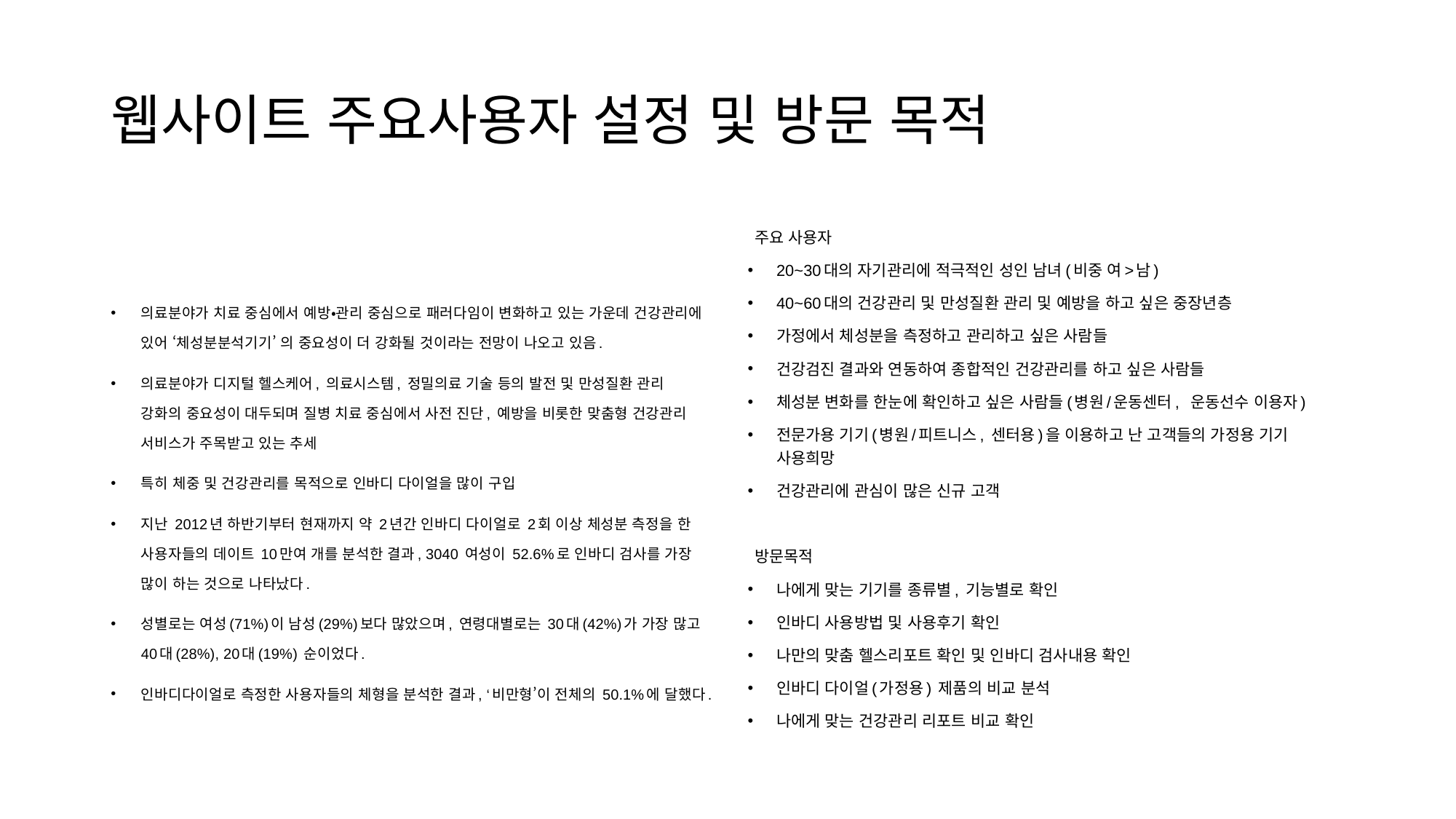

# 웹사이트 주요사용자 설정 및 방문 목적

의료분야가 치료 중심에서 예방‧관리 중심으로 패러다임이 변화하고 있는 가운데 건강관리에 있어 ‘체성분분석기기’ 의 중요성이 더 강화될 것이라는 전망이 나오고 있음.
의료분야가 디지털 헬스케어, 의료시스템, 정밀의료 기술 등의 발전 및 만성질환 관리 강화의 중요성이 대두되며 질병 치료 중심에서 사전 진단, 예방을 비롯한 맞춤형 건강관리 서비스가 주목받고 있는 추세
특히 체중 및 건강관리를 목적으로 인바디 다이얼을 많이 구입
지난 2012년 하반기부터 현재까지 약 2년간 인바디 다이얼로 2회 이상 체성분 측정을 한 사용자들의 데이트 10만여 개를 분석한 결과, 3040 여성이 52.6%로 인바디 검사를 가장 많이 하는 것으로 나타났다.
성별로는 여성(71%)이 남성(29%)보다 많았으며, 연령대별로는 30대(42%)가 가장 많고 40대(28%), 20대(19%) 순이었다.
인바디다이얼로 측정한 사용자들의 체형을 분석한 결과, ‘비만형’이 전체의 50.1%에 달했다.

 주요 사용자
20~30대의 자기관리에 적극적인 성인 남녀(비중 여>남)
40~60대의 건강관리 및 만성질환 관리 및 예방을 하고 싶은 중장년층
가정에서 체성분을 측정하고 관리하고 싶은 사람들
건강검진 결과와 연동하여 종합적인 건강관리를 하고 싶은 사람들
체성분 변화를 한눈에 확인하고 싶은 사람들(병원/운동센터,  운동선수 이용자)
전문가용 기기(병원/피트니스, 센터용)을 이용하고 난 고객들의 가정용 기기 사용희망
건강관리에 관심이 많은 신규 고객

 방문목적
나에게 맞는 기기를 종류별, 기능별로 확인
인바디 사용방법 및 사용후기 확인
나만의 맞춤 헬스리포트 확인 및 인바디 검사내용 확인
인바디 다이얼(가정용) 제품의 비교 분석
나에게 맞는 건강관리 리포트 비교 확인